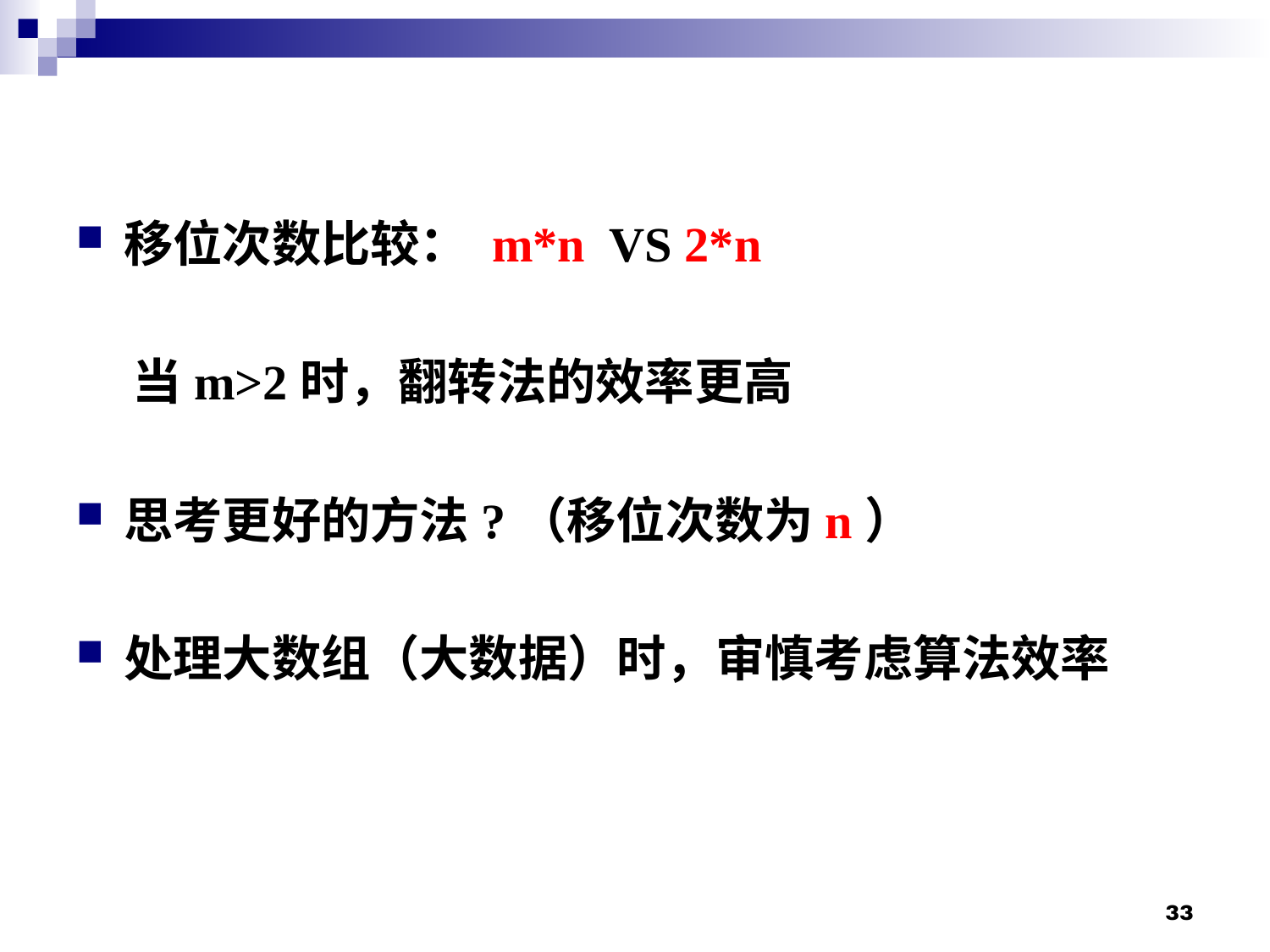

移位次数比较： m*n  VS 2*n

    当m>2时，翻转法的效率更高

思考更好的方法?（移位次数为n）

处理大数组（大数据）时，审慎考虑算法效率

33